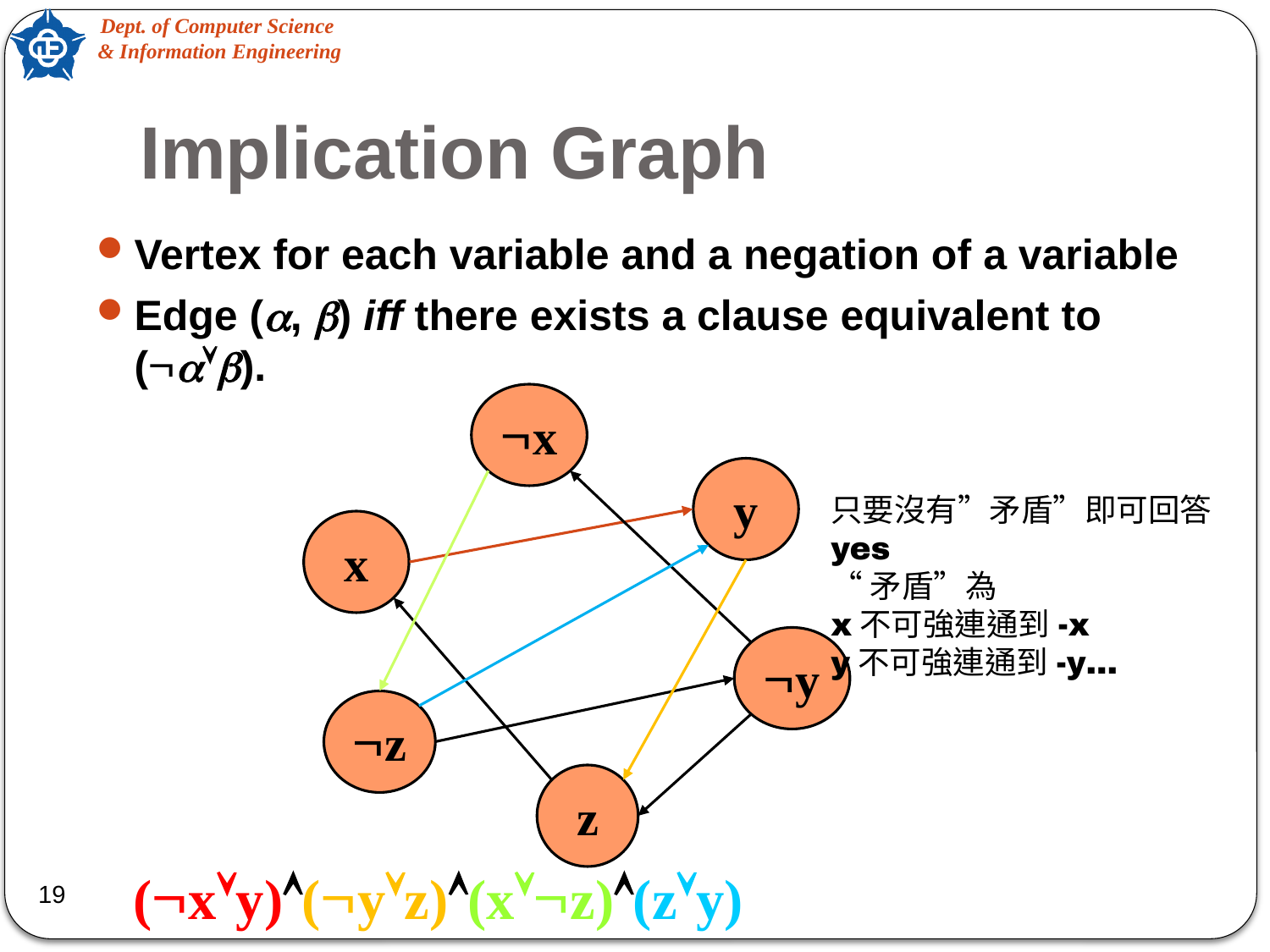

# Implication Graph
Vertex for each variable and a negation of a variable
Edge (α, β) iff there exists a clause equivalent to (¬α∨β).
¬x
 y
只要沒有”矛盾”即可回答yes
“矛盾”為
x不可強連通到-x
y不可強連通到-y…
 x
¬y
¬z
 z
(¬x∨y)∧(¬y∨z)∧(x∨¬z)∧(z∨y)
19